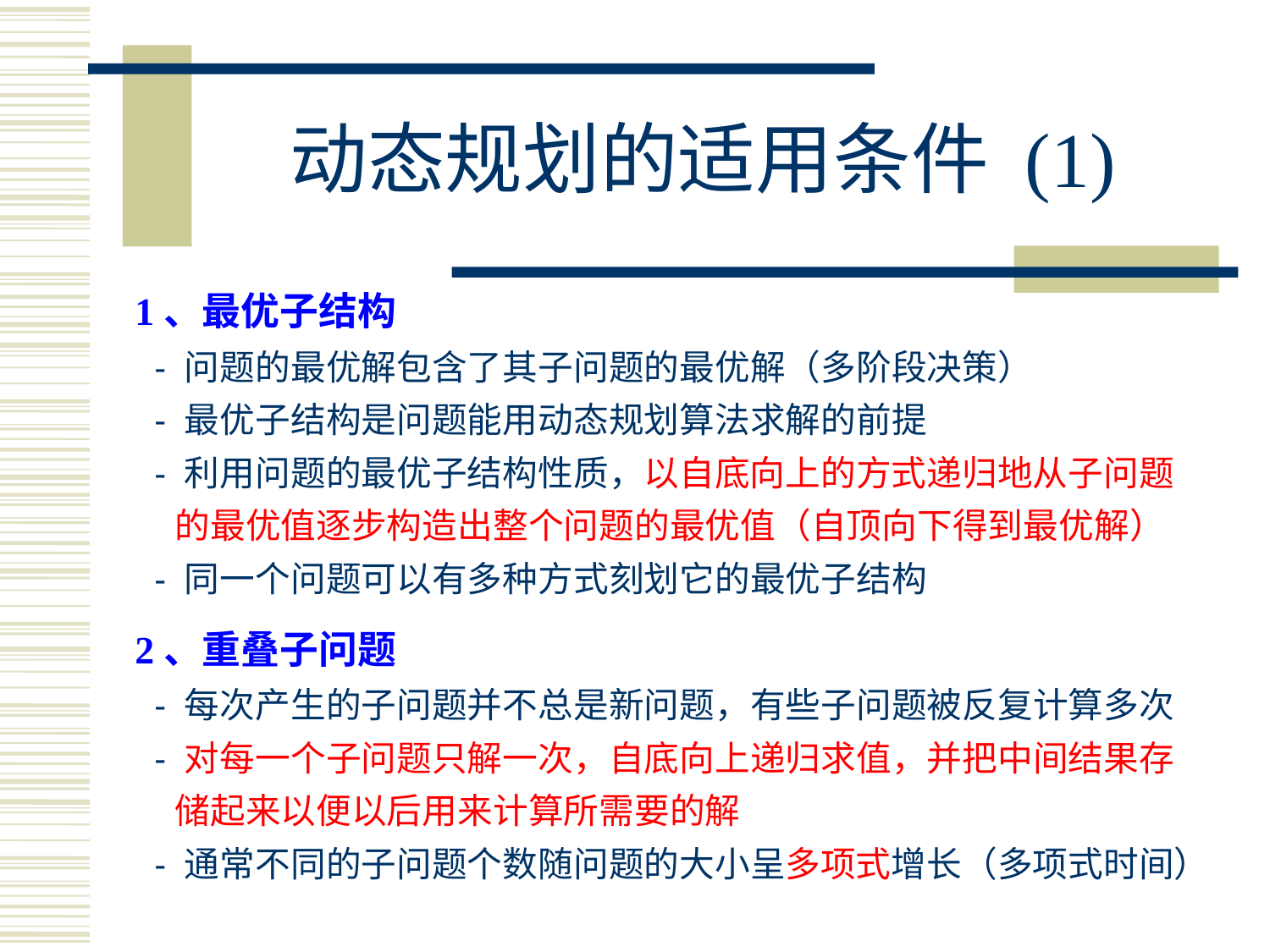

# 动态规划的适用条件 (1)
1、最优子结构
  - 问题的最优解包含了其子问题的最优解（多阶段决策）
  - 最优子结构是问题能用动态规划算法求解的前提
  - 利用问题的最优子结构性质，以自底向上的方式递归地从子问题
    的最优值逐步构造出整个问题的最优值（自顶向下得到最优解）
  - 同一个问题可以有多种方式刻划它的最优子结构
2、重叠子问题
  - 每次产生的子问题并不总是新问题，有些子问题被反复计算多次
  - 对每一个子问题只解一次，自底向上递归求值，并把中间结果存
    储起来以便以后用来计算所需要的解
  - 通常不同的子问题个数随问题的大小呈多项式增长（多项式时间）